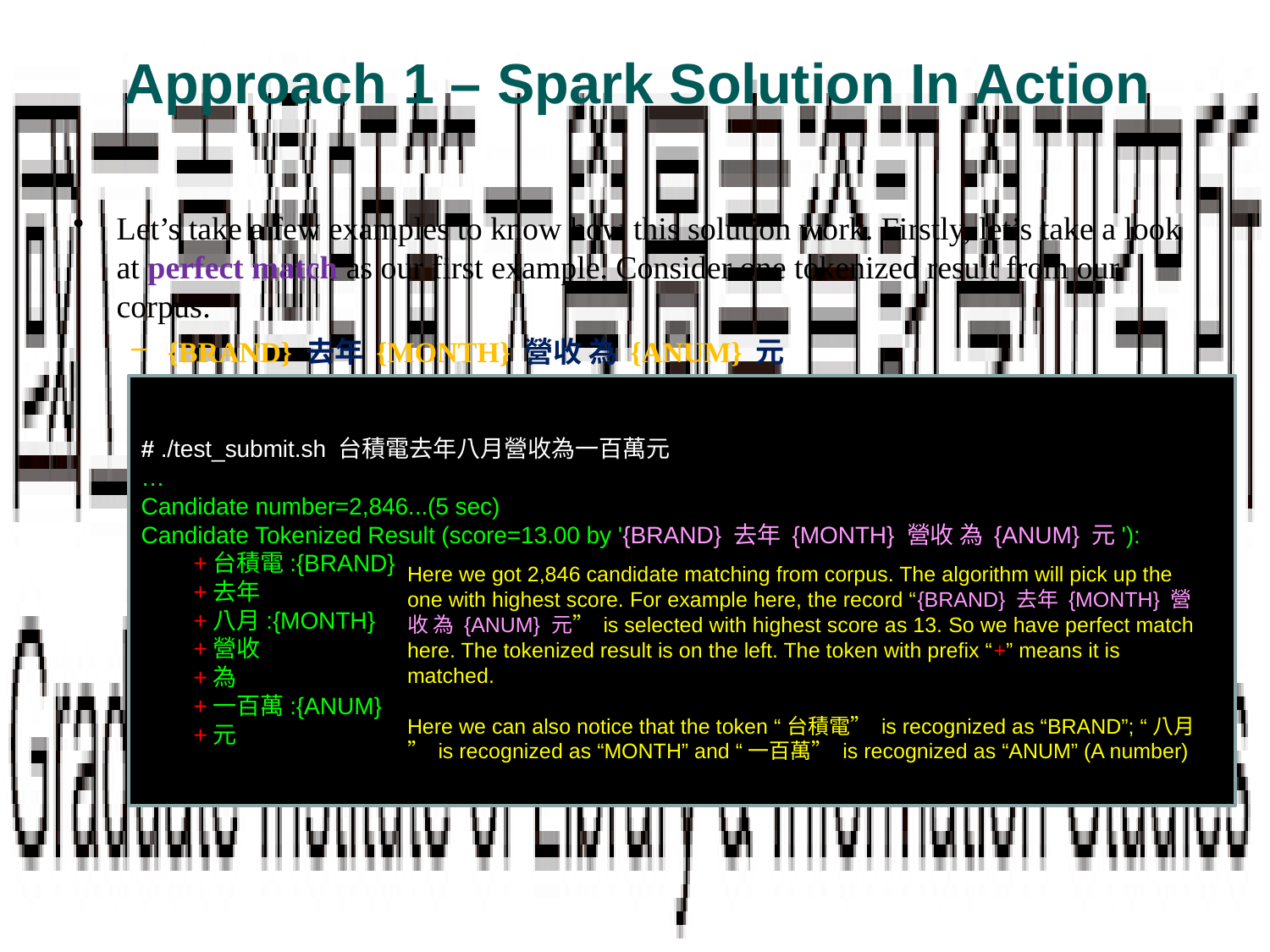

# Approach 1 – Spark Solution In Action
Let’s take a few examples to know how this solution work. Firstly, let’s take a look at perfect match as our first example. Consider one tokenized result from our corpus:
{BRAND} 去年 {MONTH} 營收 為 {ANUM} 元

# ./test_submit.sh 台積電去年八月營收為一百萬元
…
Candidate number=2,846...(5 sec)
Candidate Tokenized Result (score=13.00 by '{BRAND} 去年 {MONTH} 營收 為 {ANUM} 元'):
        +台積電:{BRAND}
        +去年
        +八月:{MONTH}
        +營收
        +為
        +一百萬:{ANUM}
        +元
Here we got 2,846 candidate matching from corpus. The algorithm will pick up the one with highest score. For example here, the record “{BRAND} 去年 {MONTH} 營收 為 {ANUM} 元” is selected with highest score as 13. So we have perfect match here. The tokenized result is on the left. The token with prefix “+” means it is matched.

Here we can also notice that the token “台積電” is recognized as “BRAND”; “八月” is recognized as “MONTH” and “一百萬” is recognized as “ANUM” (A number)